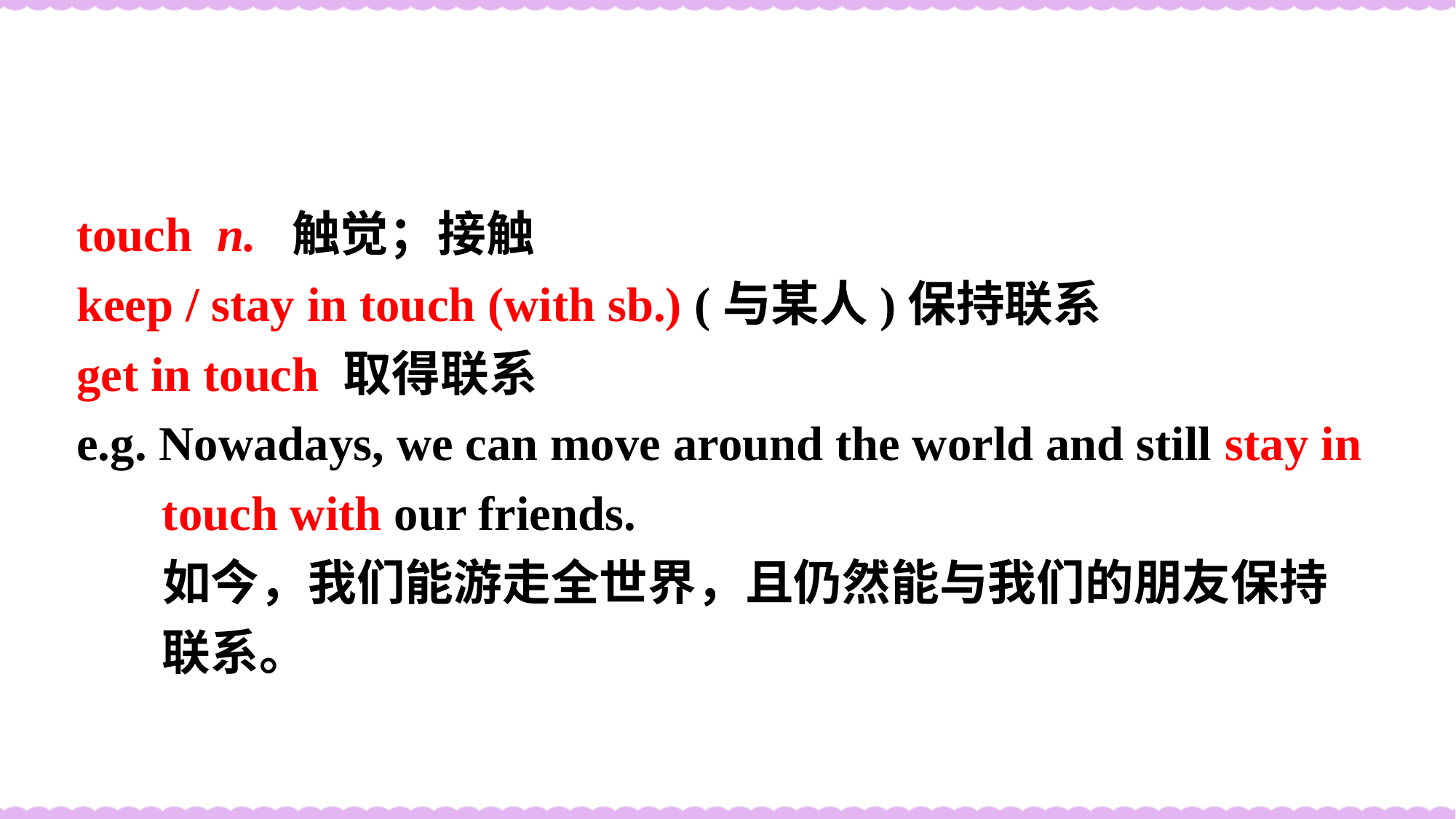

touch  n.  触觉；接触
keep / stay in touch (with sb.) (与某人)保持联系
get in touch 取得联系
e.g. Nowadays, we can move around the world and still stay in touch with our friends.
如今，我们能游走全世界，且仍然能与我们的朋友保持联系。